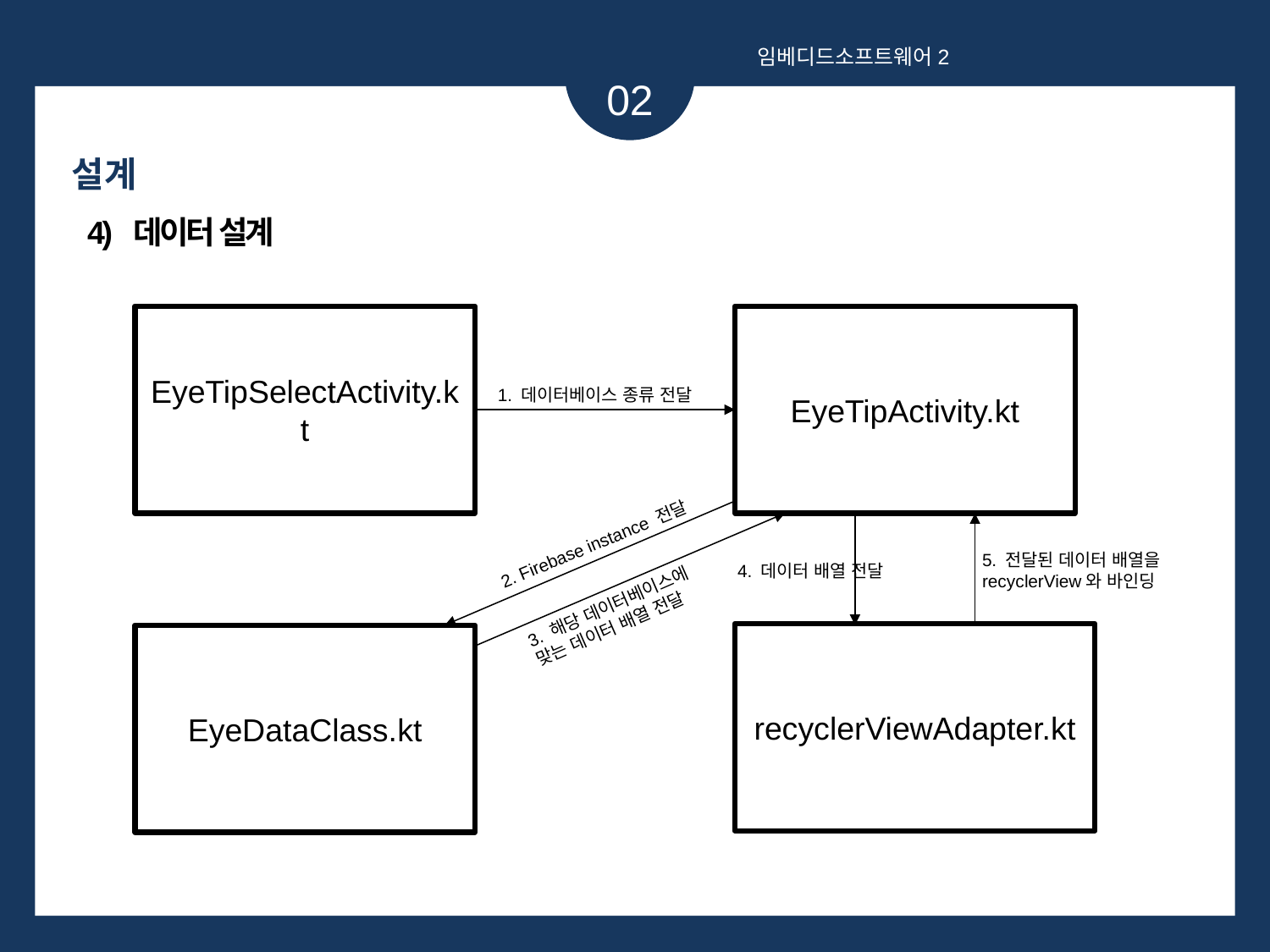

임베디드소프트웨어2
02

설계
4)  데이터 설계
EyeTipSelectActivity.kt
EyeTipActivity.kt
1. 데이터베이스 종류 전달
2. Firebase instance 전달
5. 전달된 데이터 배열을 recyclerView와 바인딩
4. 데이터 배열 전달
3. 해당 데이터베이스에 맞는 데이터 배열 전달
recyclerViewAdapter.kt
EyeDataClass.kt